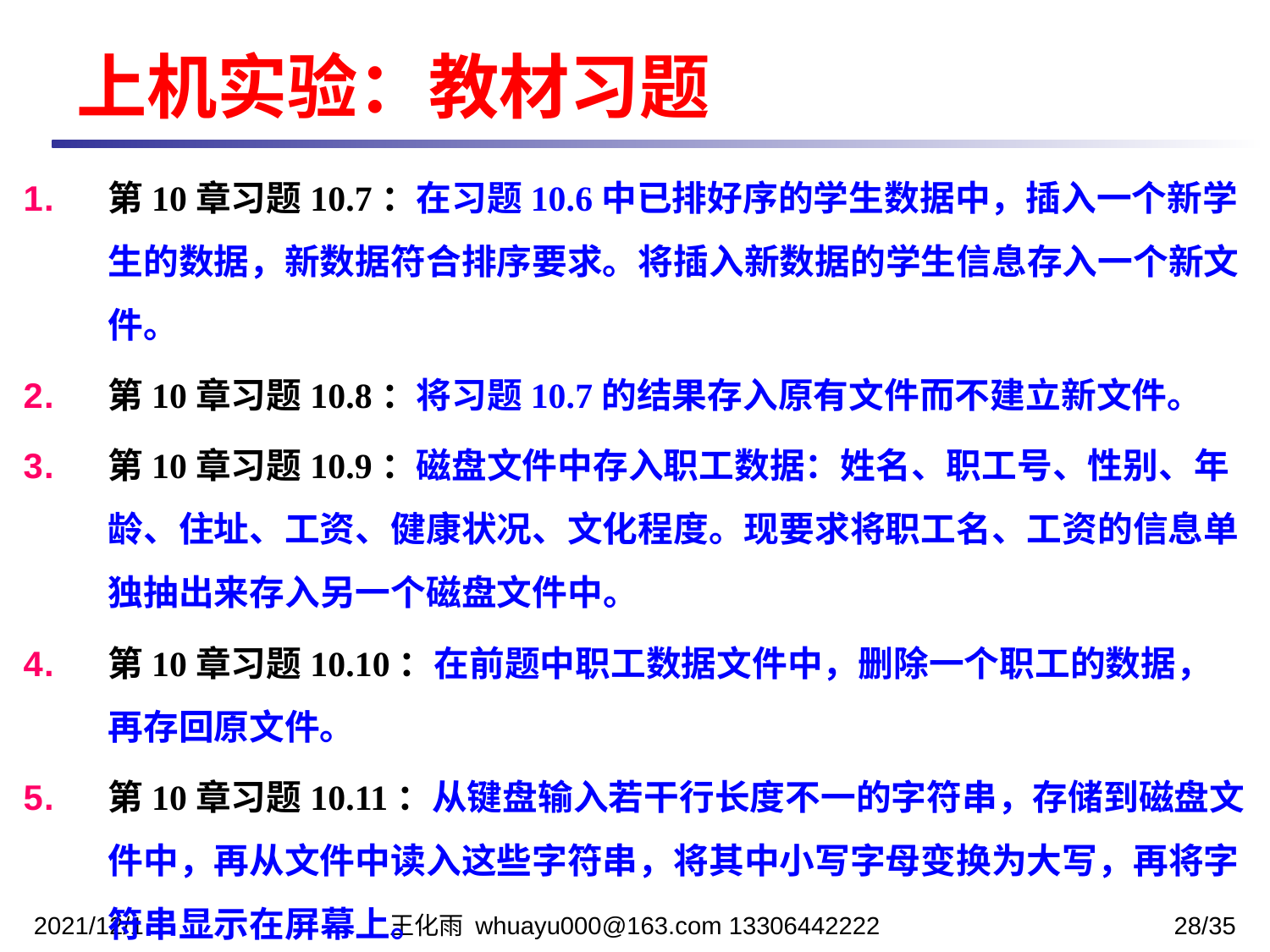

上机实验：教材习题
第10章习题10.7：在习题10.6中已排好序的学生数据中，插入一个新学生的数据，新数据符合排序要求。将插入新数据的学生信息存入一个新文件。
第10章习题10.8：将习题10.7的结果存入原有文件而不建立新文件。
第10章习题10.9：磁盘文件中存入职工数据：姓名、职工号、性别、年龄、住址、工资、健康状况、文化程度。现要求将职工名、工资的信息单独抽出来存入另一个磁盘文件中。
第10章习题10.10：在前题中职工数据文件中，删除一个职工的数据，再存回原文件。
第10章习题10.11：从键盘输入若干行长度不一的字符串，存储到磁盘文件中，再从文件中读入这些字符串，将其中小写字母变换为大写，再将字符串显示在屏幕上。
2021/12/1
王化雨 whuayu000@163.com 13306442222
28/35